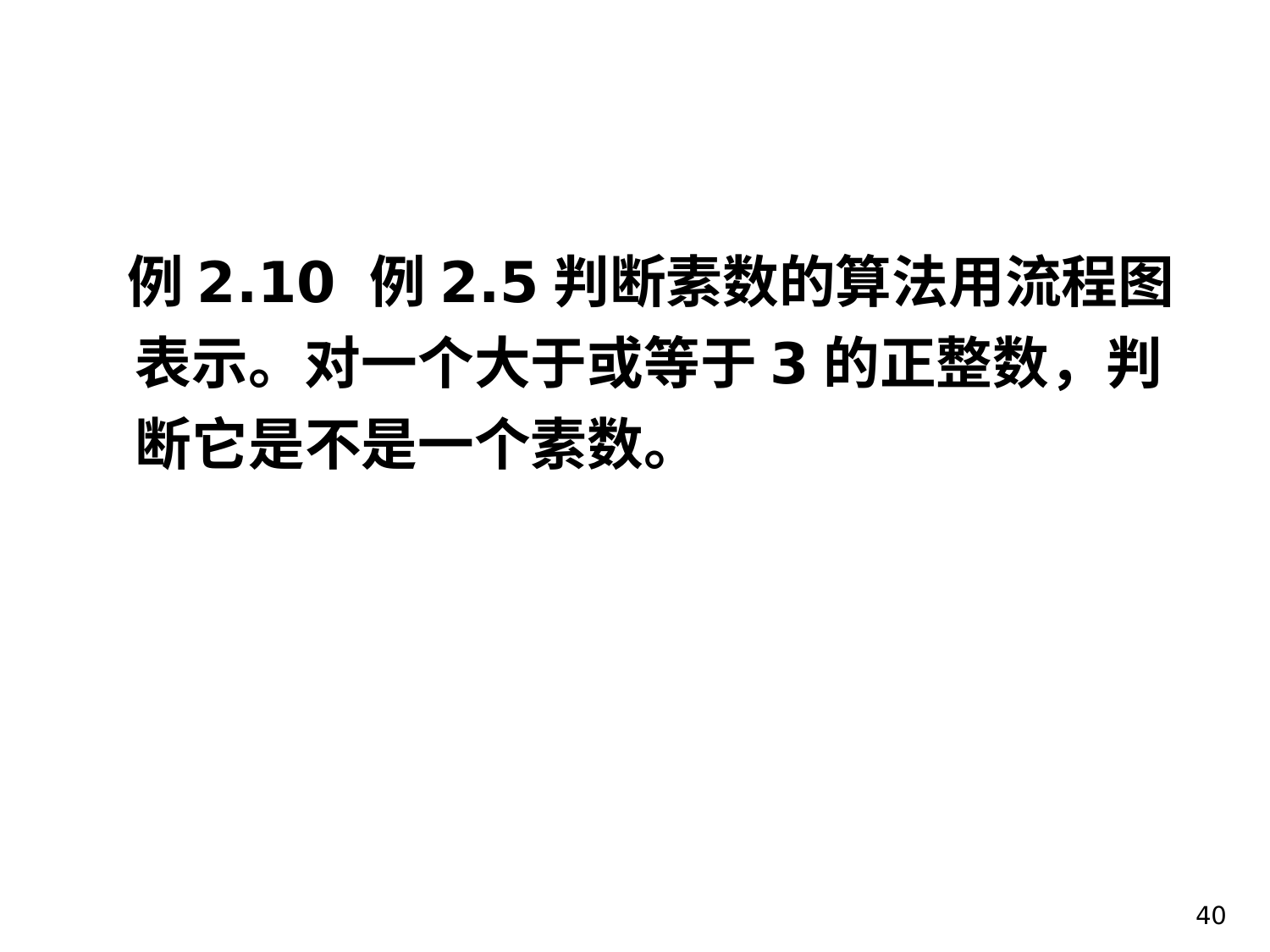

例2.10 例2.5判断素数的算法用流程图表示。对一个大于或等于3的正整数，判断它是不是一个素数。
40